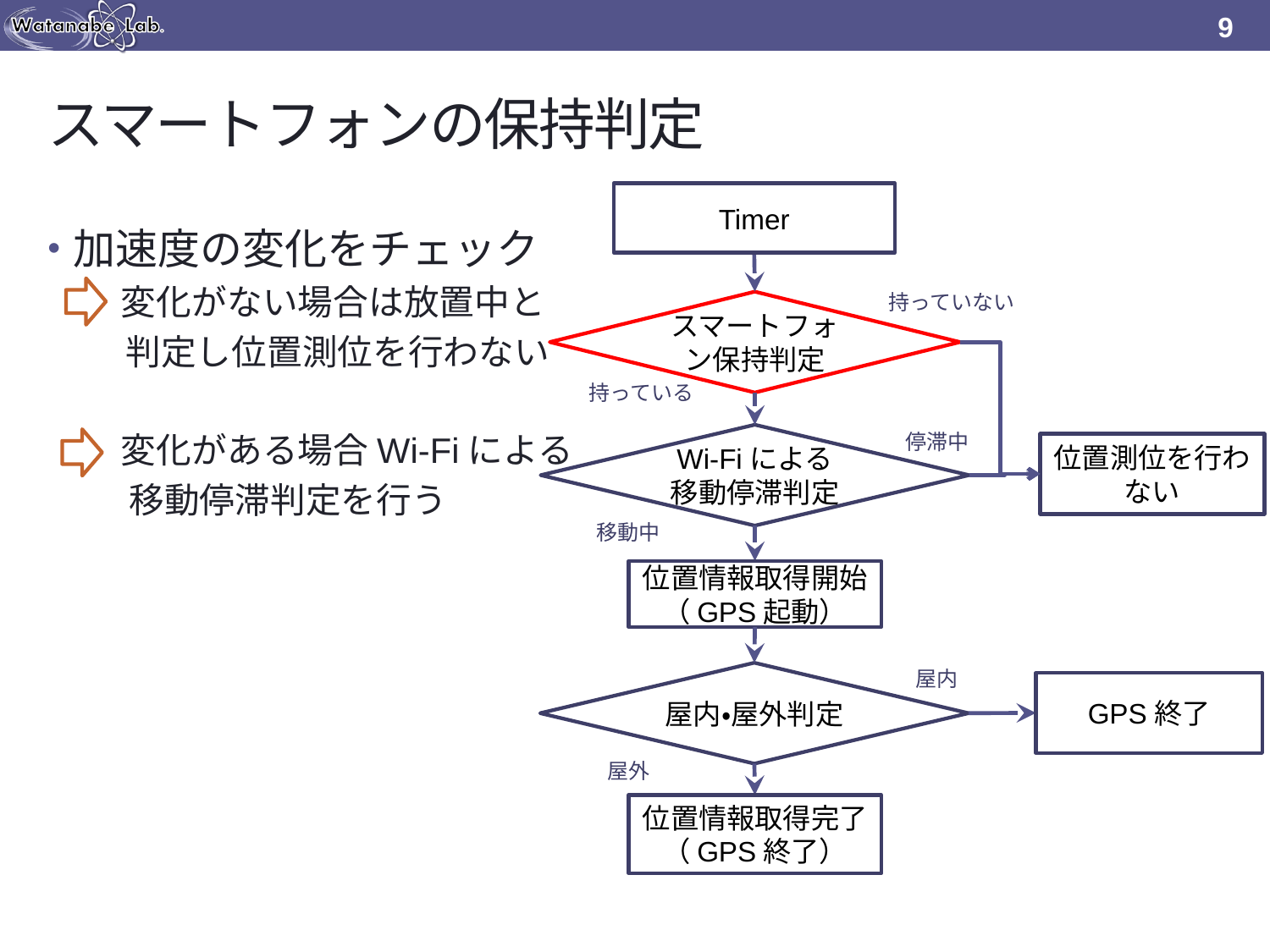

9
# スマートフォンの保持判定
Timer
持っていない
スマートフォン保持判定
持っている
停滞中
Wi-Fiによる
移動停滞判定
位置測位を行わない
移動中
位置情報取得開始
（GPS起動）
屋内
屋内・屋外判定
GPS終了
屋外
位置情報取得完了
（GPS終了）
加速度の変化をチェック
　変化がない場合は放置中と
    判定し位置測位を行わない

　変化がある場合Wi-Fiによる
　 移動停滞判定を行う